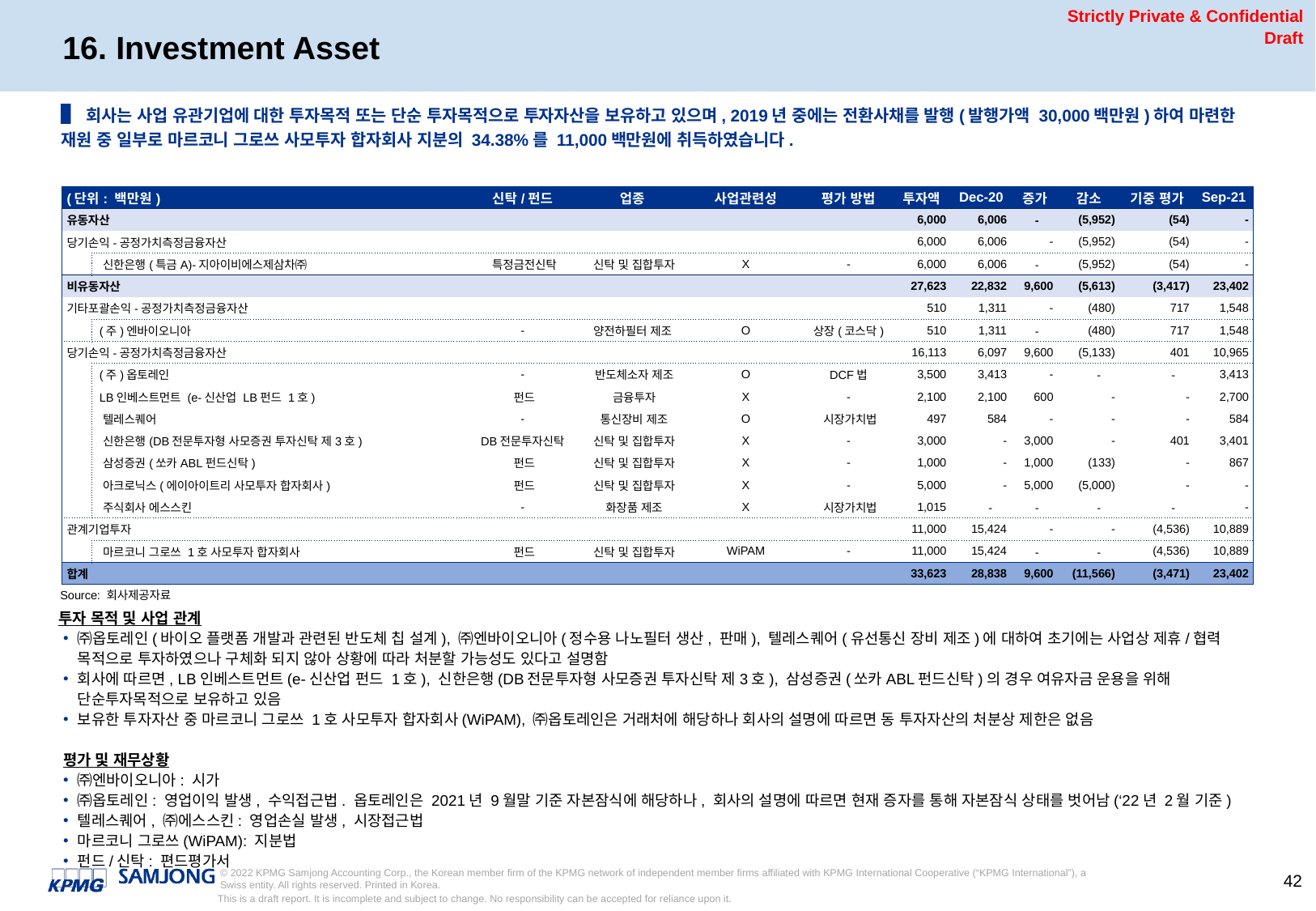

# 16. Investment Asset
▌회사는 사업 유관기업에 대한 투자목적 또는 단순 투자목적으로 투자자산을 보유하고 있으며, 2019년 중에는 전환사채를 발행(발행가액 30,000백만원)하여 마련한 재원 중 일부로 마르코니 그로쓰 사모투자 합자회사 지분의 34.38%를 11,000백만원에 취득하였습니다.
| (단위: 백만원) |  | 신탁/펀드 | 업종 | 사업관련성 | 평가 방법 | 투자액 | Dec-20 | 증가 | 감소 | 기중 평가 | Sep-21 |
| --- | --- | --- | --- | --- | --- | --- | --- | --- | --- | --- | --- |
| 유동자산 |  |  |  |  |  | 6,000 | 6,006 | - | (5,952) | (54) | - |
| 당기손익-공정가치측정금융자산 |  |  |  |  |  | 6,000 | 6,006 | - | (5,952) | (54) | - |
|  | 신한은행(특금A)-지아이비에스제삼차㈜ | 특정금전신탁 | 신탁 및 집합투자 | X | - | 6,000 | 6,006 | - | (5,952) | (54) | - |
| 비유동자산 |  |  |  |  |  | 27,623 | 22,832 | 9,600 | (5,613) | (3,417) | 23,402 |
| 기타포괄손익-공정가치측정금융자산 |  |  |  |  |  | 510 | 1,311 | - | (480) | 717 | 1,548 |
|  | (주)엔바이오니아 | - | 양전하필터 제조 | O | 상장(코스닥) | 510 | 1,311 | - | (480) | 717 | 1,548 |
| 당기손익-공정가치측정금융자산 |  |  |  |  |  | 16,113 | 6,097 | 9,600 | (5,133) | 401 | 10,965 |
|  | (주)옵토레인 | - | 반도체소자 제조 | O | DCF법 | 3,500 | 3,413 | - | - | - | 3,413 |
|  | LB인베스트먼트 (e-신산업 LB펀드 1호) | 펀드 | 금융투자 | X | - | 2,100 | 2,100 | 600 | - | - | 2,700 |
|  | 텔레스퀘어 | - | 통신장비 제조 | O | 시장가치법 | 497 | 584 | - | - | - | 584 |
|  | 신한은행(DB전문투자형 사모증권 투자신탁 제3호) | DB전문투자신탁 | 신탁 및 집합투자 | X | - | 3,000 | - | 3,000 | - | 401 | 3,401 |
|  | 삼성증권(쏘카ABL펀드신탁) | 펀드 | 신탁 및 집합투자 | X | - | 1,000 | - | 1,000 | (133) | - | 867 |
|  | 아크로닉스(에이아이트리 사모투자 합자회사) | 펀드 | 신탁 및 집합투자 | X | - | 5,000 | - | 5,000 | (5,000) | - | - |
|  | 주식회사 에스스킨 | - | 화장품 제조 | X | 시장가치법 | 1,015 | - | - | - | - | - |
| 관계기업투자 |  |  |  |  |  | 11,000 | 15,424 | - | - | (4,536) | 10,889 |
|  | 마르코니 그로쓰 1호 사모투자 합자회사 | 펀드 | 신탁 및 집합투자 | WiPAM | - | 11,000 | 15,424 | - | - | (4,536) | 10,889 |
| 합계 |  |  |  |  |  | 33,623 | 28,838 | 9,600 | (11,566) | (3,471) | 23,402 |
Source: 회사제공자료
투자 목적 및 사업 관계
㈜옵토레인(바이오 플랫폼 개발과 관련된 반도체 칩 설계), ㈜엔바이오니아(정수용 나노필터 생산, 판매), 텔레스퀘어(유선통신 장비 제조)에 대하여 초기에는 사업상 제휴/협력 목적으로 투자하였으나 구체화 되지 않아 상황에 따라 처분할 가능성도 있다고 설명함
회사에 따르면, LB인베스트먼트(e-신산업 펀드 1호), 신한은행(DB전문투자형 사모증권 투자신탁 제3호), 삼성증권(쏘카ABL펀드신탁)의 경우 여유자금 운용을 위해 단순투자목적으로 보유하고 있음
보유한 투자자산 중 마르코니 그로쓰 1호 사모투자 합자회사(WiPAM), ㈜옵토레인은 거래처에 해당하나 회사의 설명에 따르면 동 투자자산의 처분상 제한은 없음

평가 및 재무상황
㈜엔바이오니아: 시가
㈜옵토레인: 영업이익 발생, 수익접근법. 옵토레인은 2021년 9월말 기준 자본잠식에 해당하나, 회사의 설명에 따르면 현재 증자를 통해 자본잠식 상태를 벗어남(‘22년 2월 기준)
텔레스퀘어, ㈜에스스킨: 영업손실 발생, 시장접근법
마르코니 그로쓰(WiPAM): 지분법
펀드/신탁: 편드평가서